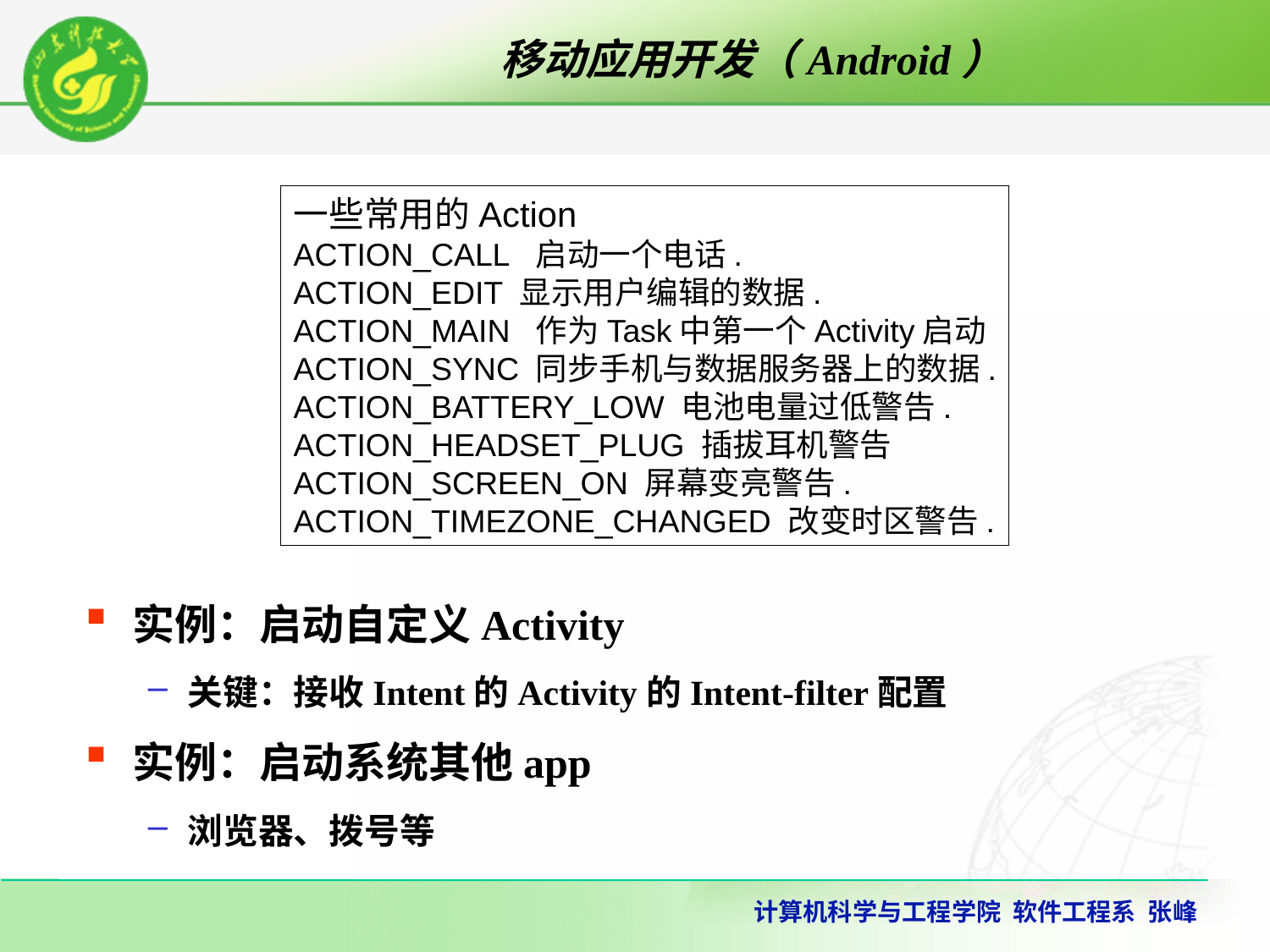

一些常用的Action
ACTION_CALL  启动一个电话.
ACTION_EDIT 显示用户编辑的数据.
ACTION_MAIN  作为Task中第一个Activity启动
ACTION_SYNC 同步手机与数据服务器上的数据.
ACTION_BATTERY_LOW 电池电量过低警告.
ACTION_HEADSET_PLUG 插拔耳机警告
ACTION_SCREEN_ON 屏幕变亮警告.
ACTION_TIMEZONE_CHANGED 改变时区警告.
实例：启动自定义Activity
关键：接收Intent的Activity的Intent-filter配置
实例：启动系统其他app
浏览器、拨号等